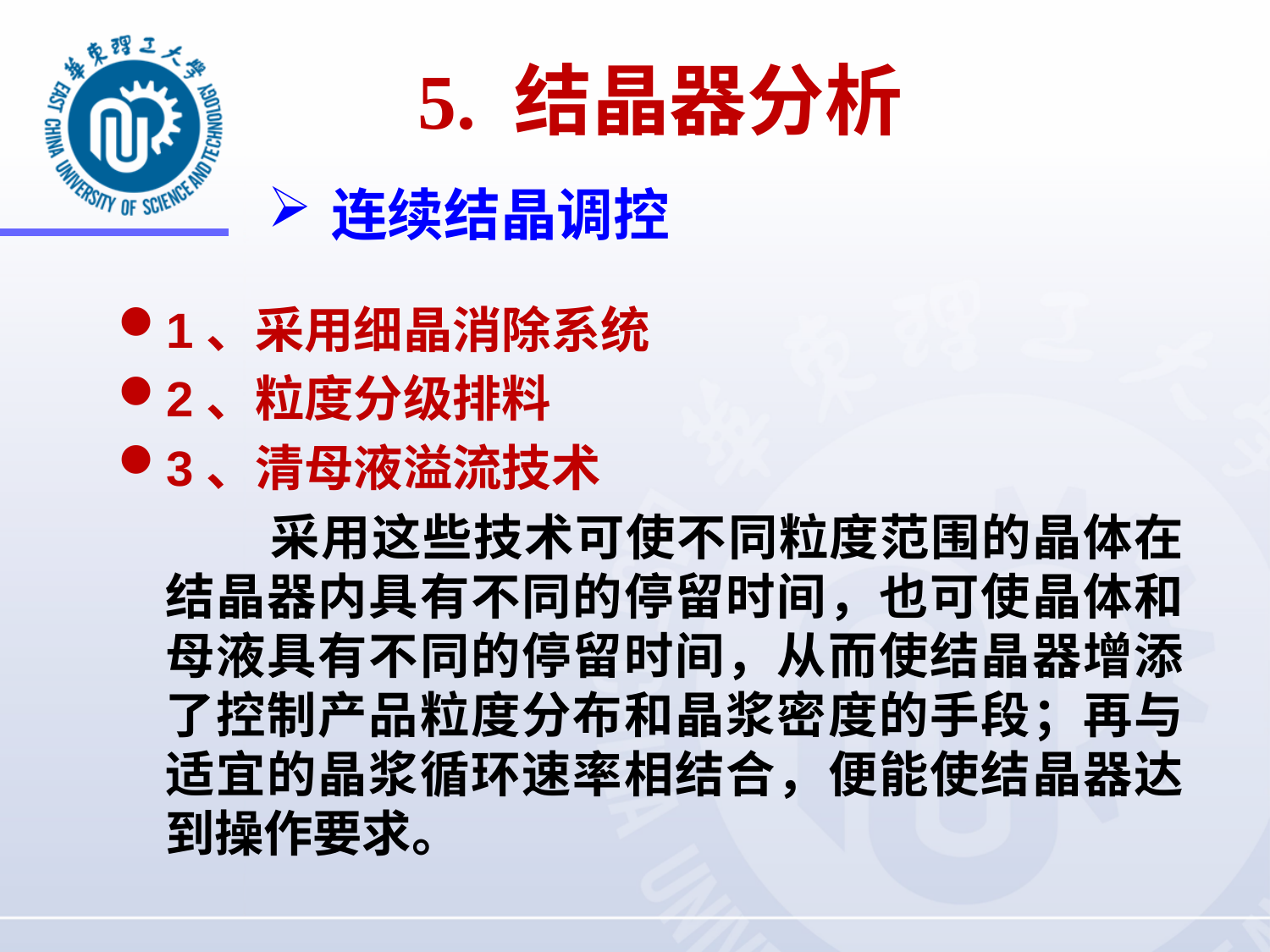

5. 结晶器分析
# 连续结晶调控
1、采用细晶消除系统
2、粒度分级排料
3、清母液溢流技术
           采用这些技术可使不同粒度范围的晶体在结晶器内具有不同的停留时间，也可使晶体和母液具有不同的停留时间，从而使结晶器增添了控制产品粒度分布和晶浆密度的手段；再与适宜的晶浆循环速率相结合，便能使结晶器达到操作要求。